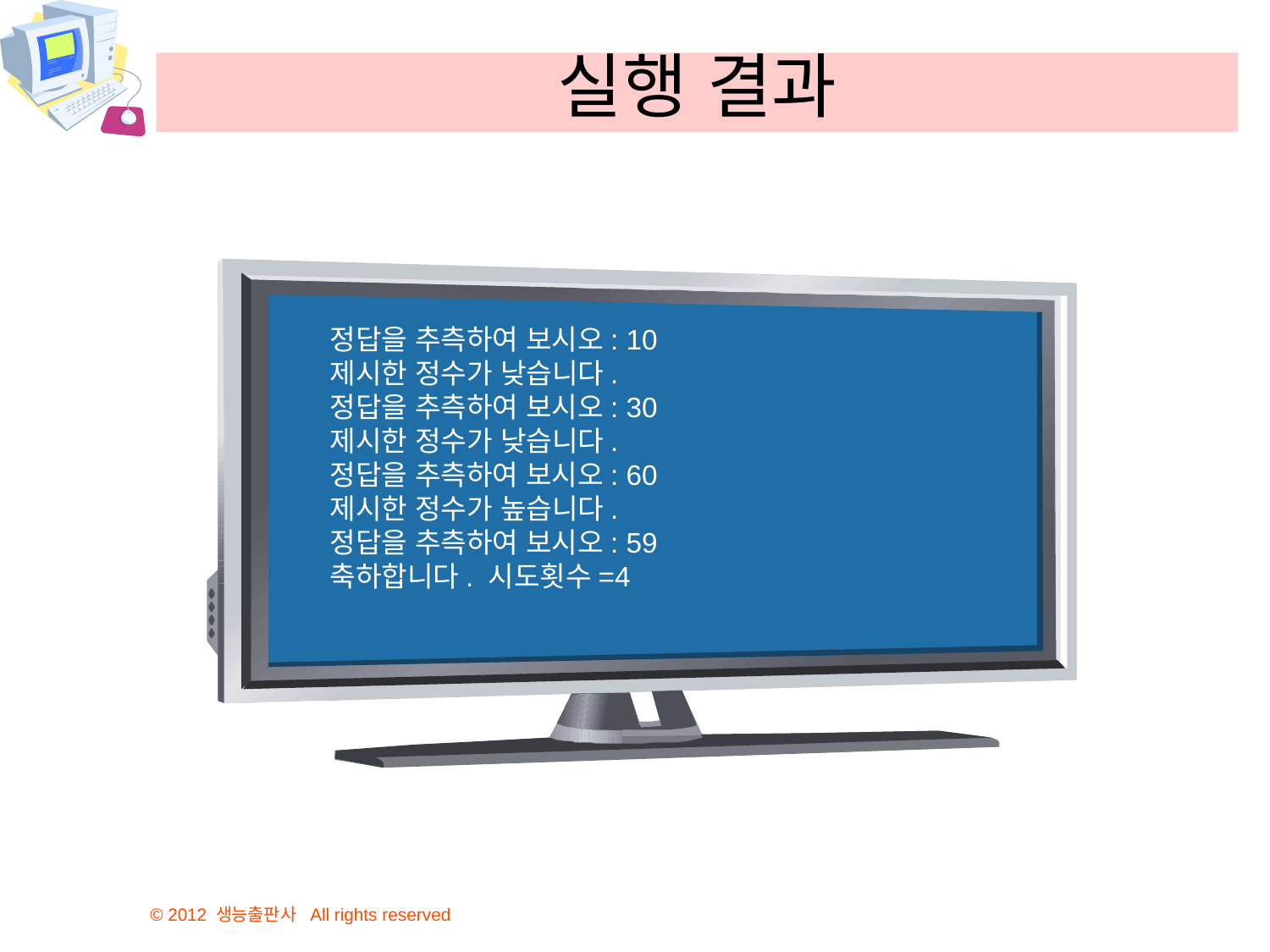

# 실행 결과

정답을 추측하여 보시오: 10
제시한 정수가 낮습니다.
정답을 추측하여 보시오: 30
제시한 정수가 낮습니다.
정답을 추측하여 보시오: 60
제시한 정수가 높습니다.
정답을 추측하여 보시오: 59
축하합니다. 시도횟수=4